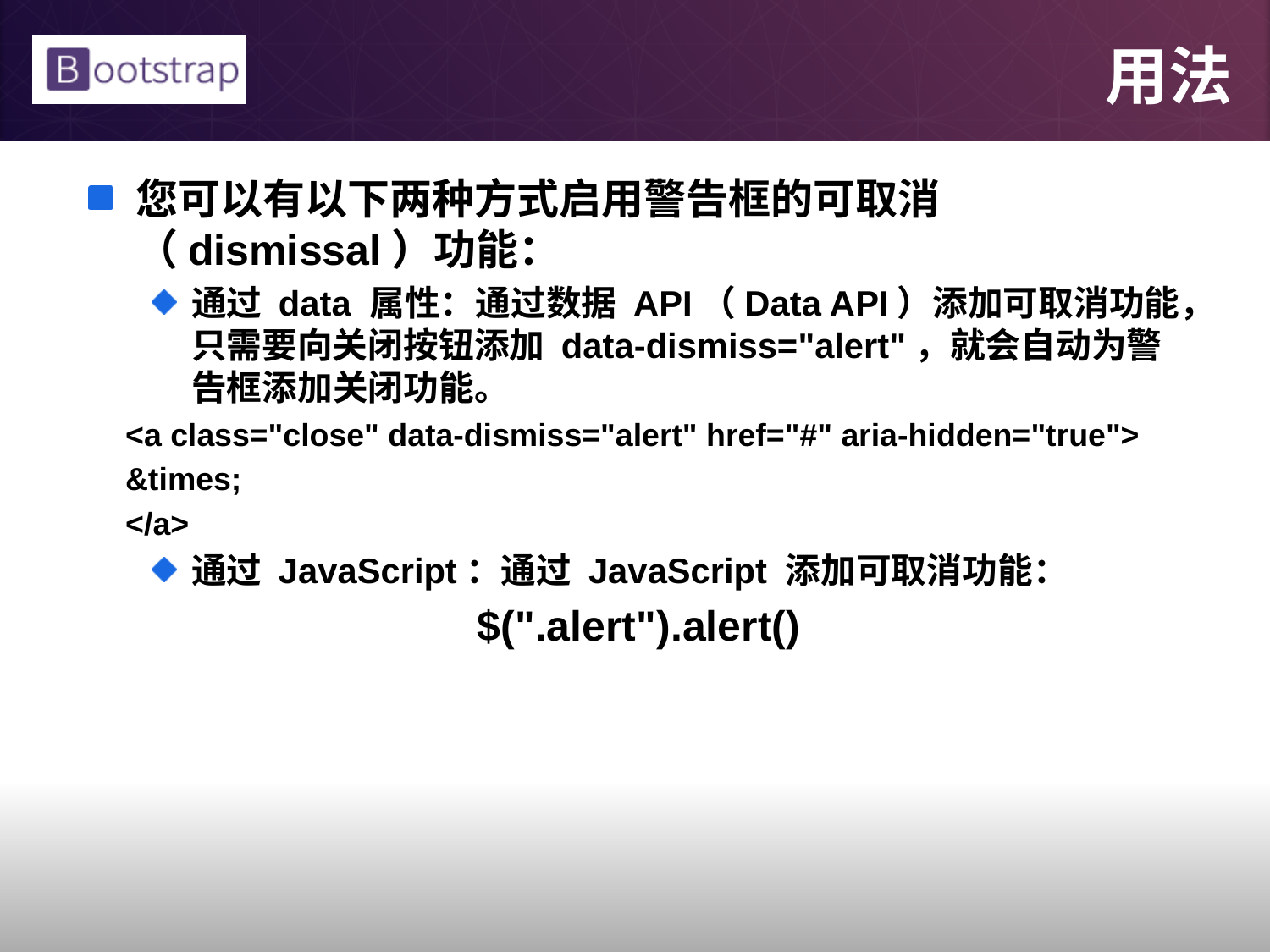

# 用法
您可以有以下两种方式启用警告框的可取消（dismissal）功能：
通过 data 属性：通过数据 API（Data API）添加可取消功能，只需要向关闭按钮添加 data-dismiss="alert"，就会自动为警告框添加关闭功能。
<a class="close" data-dismiss="alert" href="#" aria-hidden="true">
&times;
</a>
通过 JavaScript：通过 JavaScript 添加可取消功能：
$(".alert").alert()